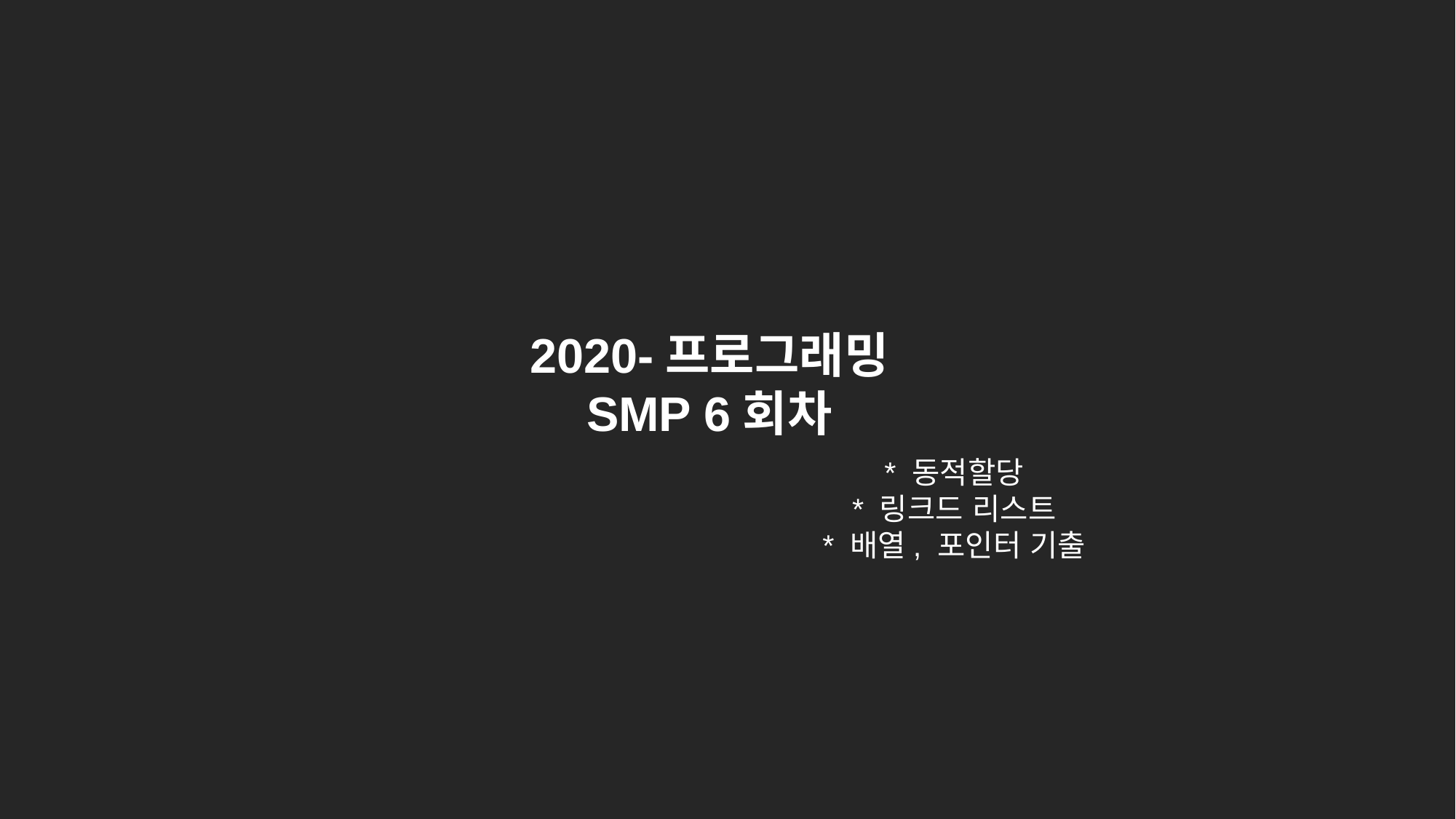

2020-프로그래밍
SMP 6회차
* 동적할당
* 링크드 리스트
* 배열, 포인터 기출